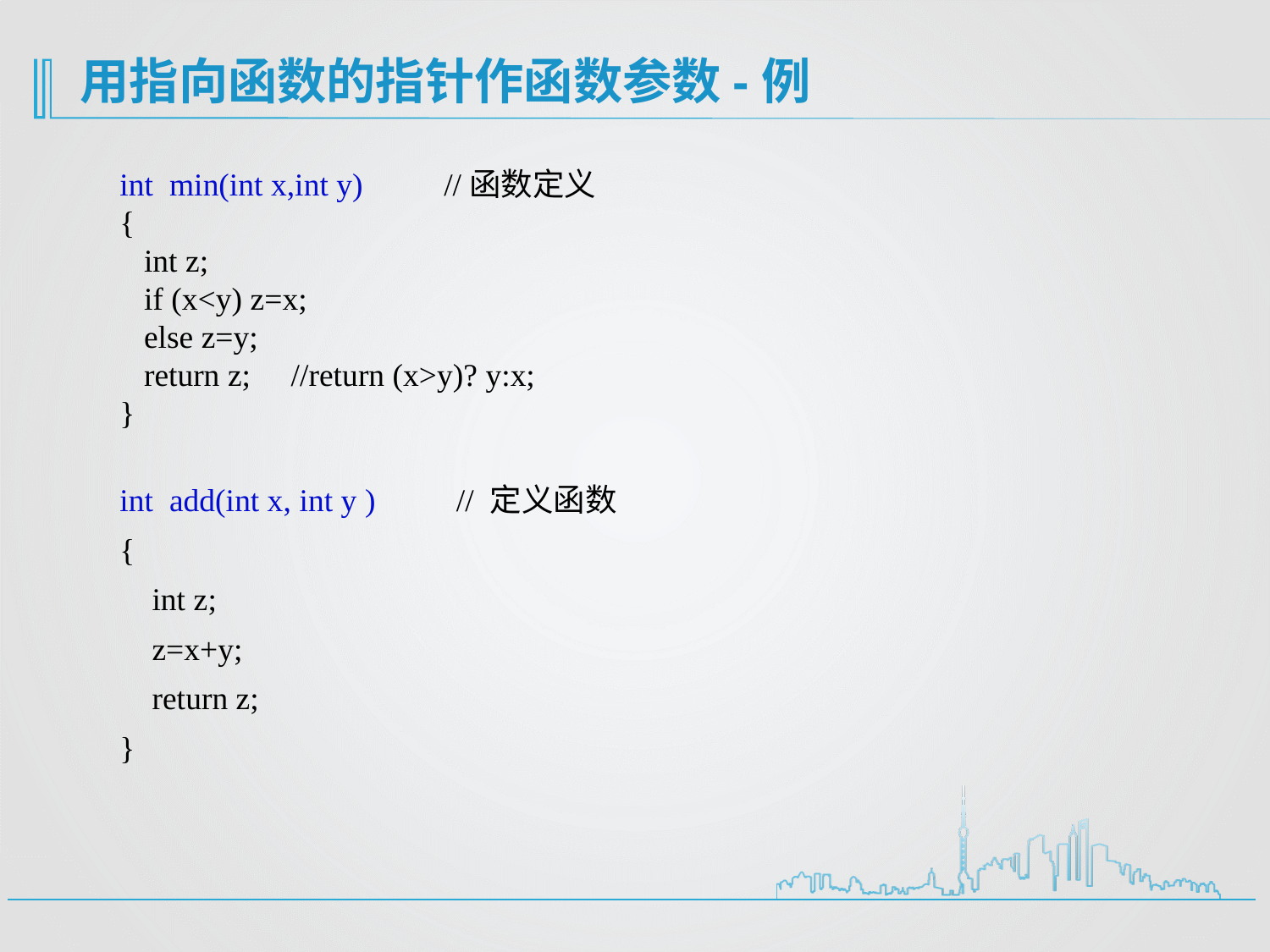

# 用指向函数的指针作函数参数-例
int  min(int x,int y)          //函数定义
{
   int z;
   if (x<y) z=x;
   else z=y;
   return z;     //return (x>y)? y:x;
}

int  add(int x, int y )          // 定义函数
{
    int z;
    z=x+y;
    return z;
}